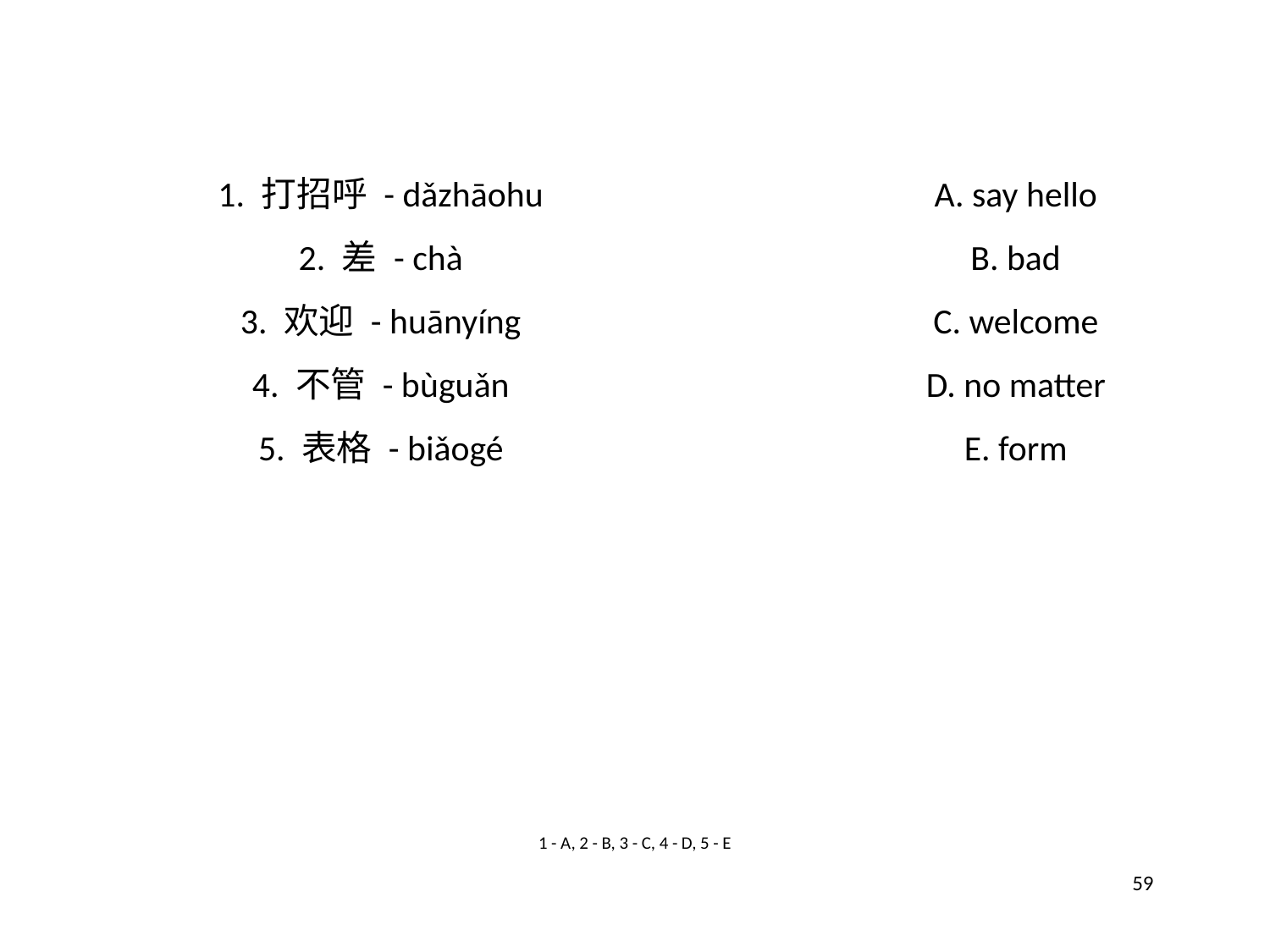

1. 打招呼 - dǎzhāohu

A. say hello

2. 差 - chà

B. bad

3. 欢迎 - huānyíng

C. welcome

4. 不管 - bùguǎn

D. no matter

5. 表格 - biǎogé

E. form
1 - A, 2 - B, 3 - C, 4 - D, 5 - E

59